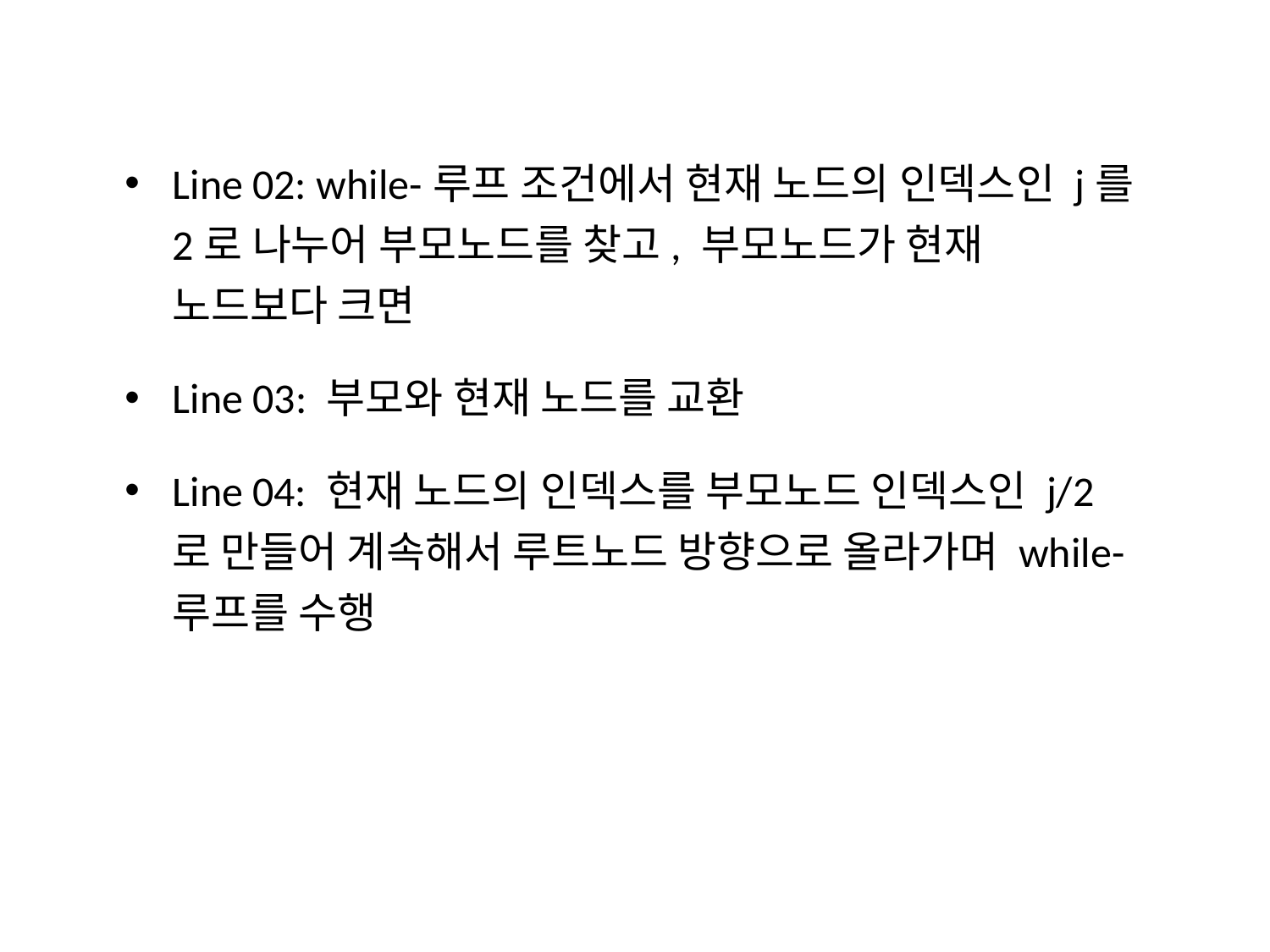

Line 02: while-루프 조건에서 현재 노드의 인덱스인 j를 2로 나누어 부모노드를 찾고, 부모노드가 현재 노드보다 크면
Line 03: 부모와 현재 노드를 교환
Line 04: 현재 노드의 인덱스를 부모노드 인덱스인 j/2로 만들어 계속해서 루트노드 방향으로 올라가며 while-루프를 수행